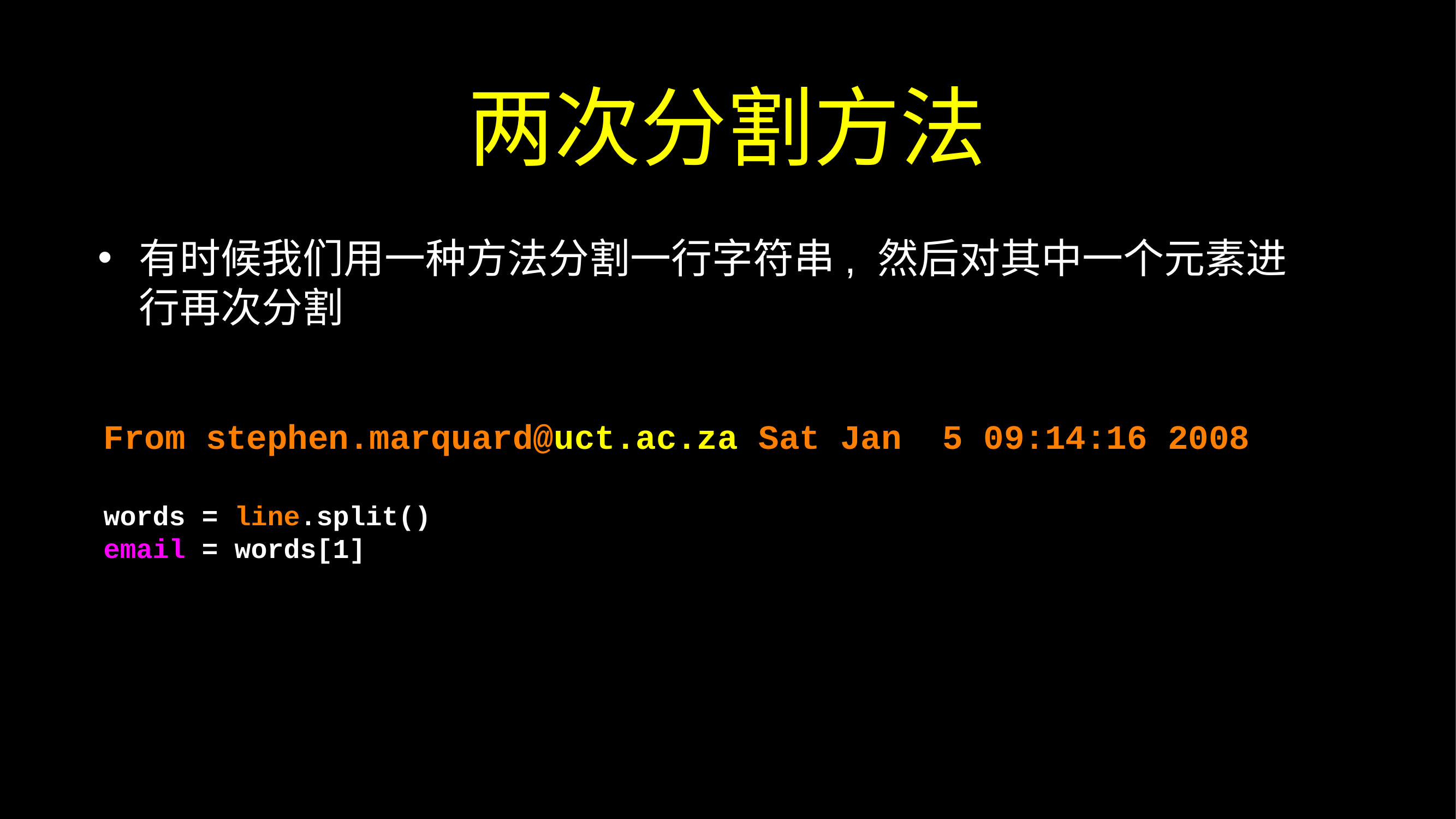

# 两次分割方法
有时候我们用一种方法分割一行字符串, 然后对其中一个元素进行再次分割
From stephen.marquard@uct.ac.za Sat Jan  5 09:14:16 2008
words = line.split()
email = words[1]
print pieces[1]
['stephen.marquard', 'uct.ac.za']